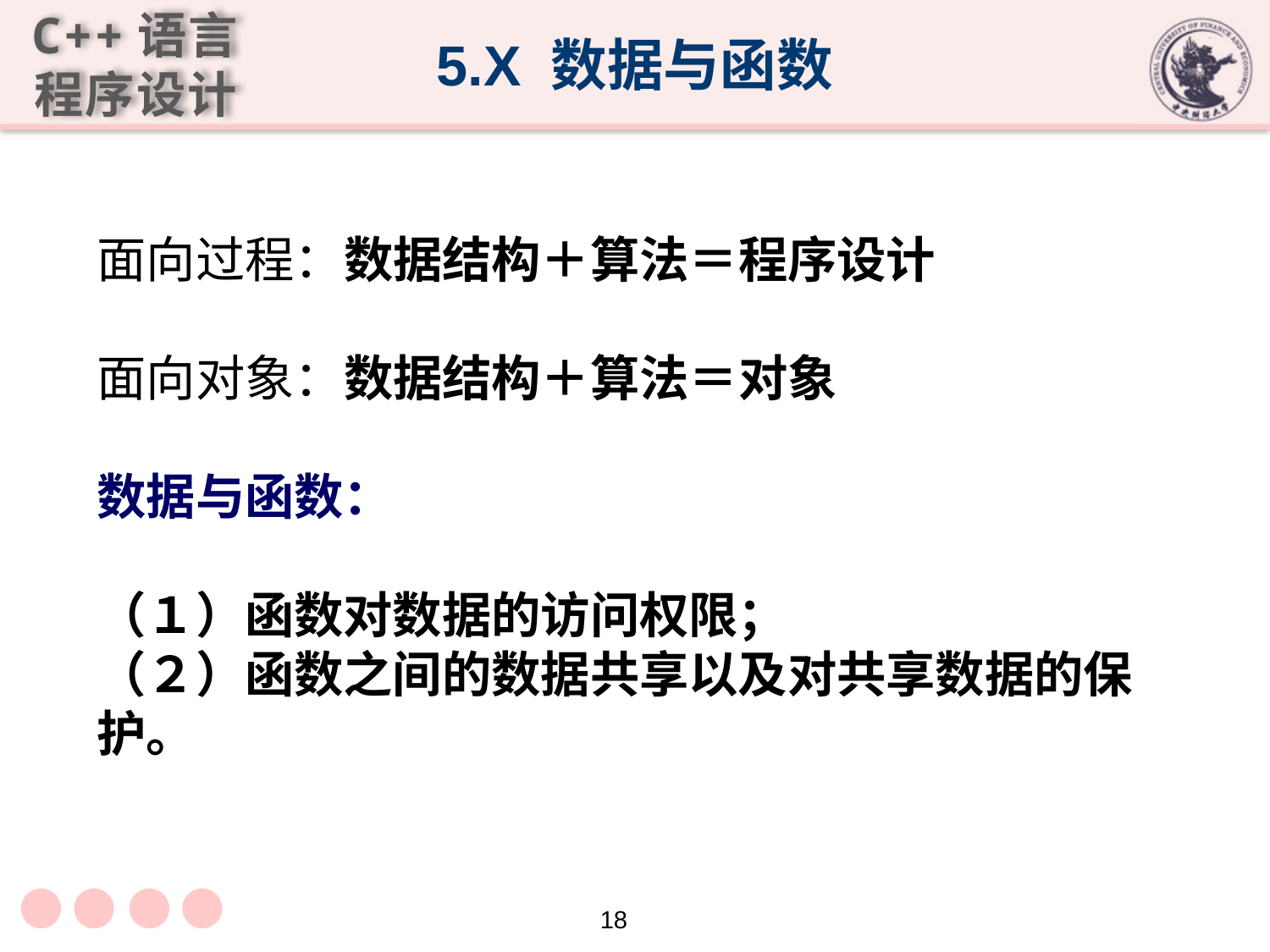

5.X 数据与函数
面向过程：数据结构＋算法＝程序设计

面向对象：数据结构＋算法＝对象

数据与函数：

（１）函数对数据的访问权限；
（２）函数之间的数据共享以及对共享数据的保护。
18